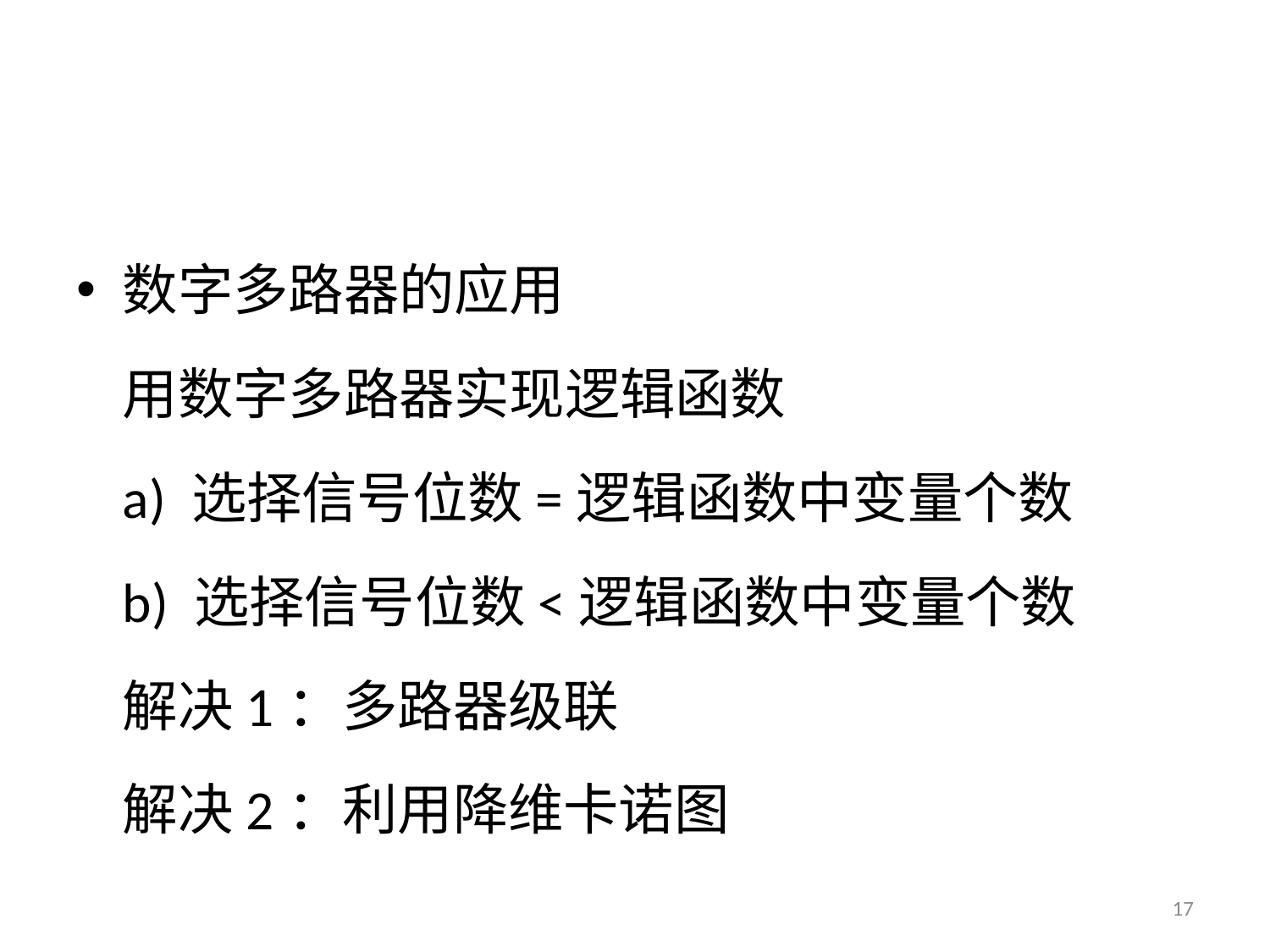

#
数字多路器的应用
	用数字多路器实现逻辑函数
	a) 选择信号位数=逻辑函数中变量个数
	b) 选择信号位数<逻辑函数中变量个数
		解决1：多路器级联
		解决2：利用降维卡诺图
17